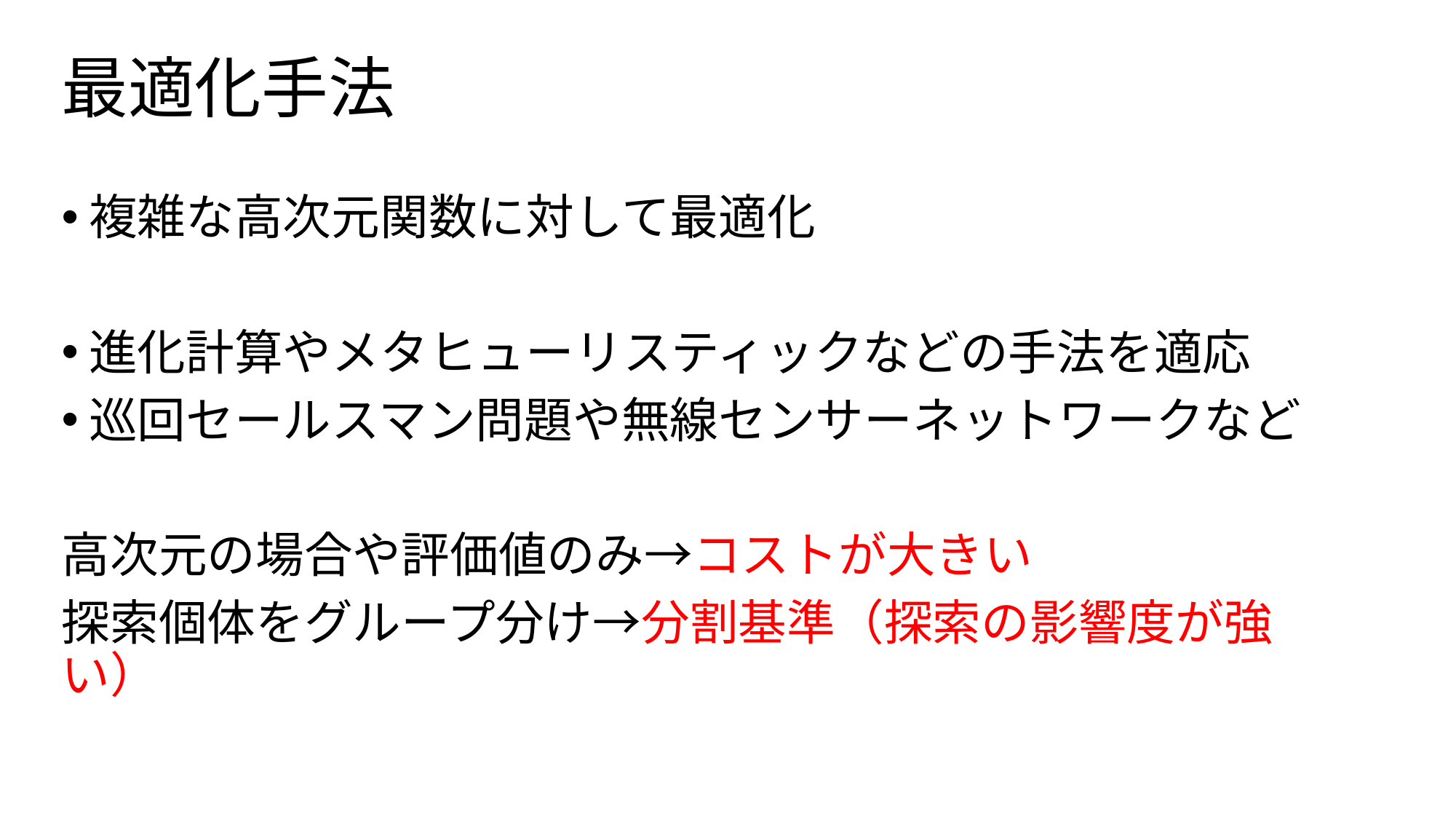

# 最適化手法
複雑な高次元関数に対して最適化

進化計算やメタヒューリスティックなどの手法を適応
巡回セールスマン問題や無線センサーネットワークなど

高次元の場合や評価値のみ→コストが大きい
探索個体をグループ分け→分割基準（探索の影響度が強い）